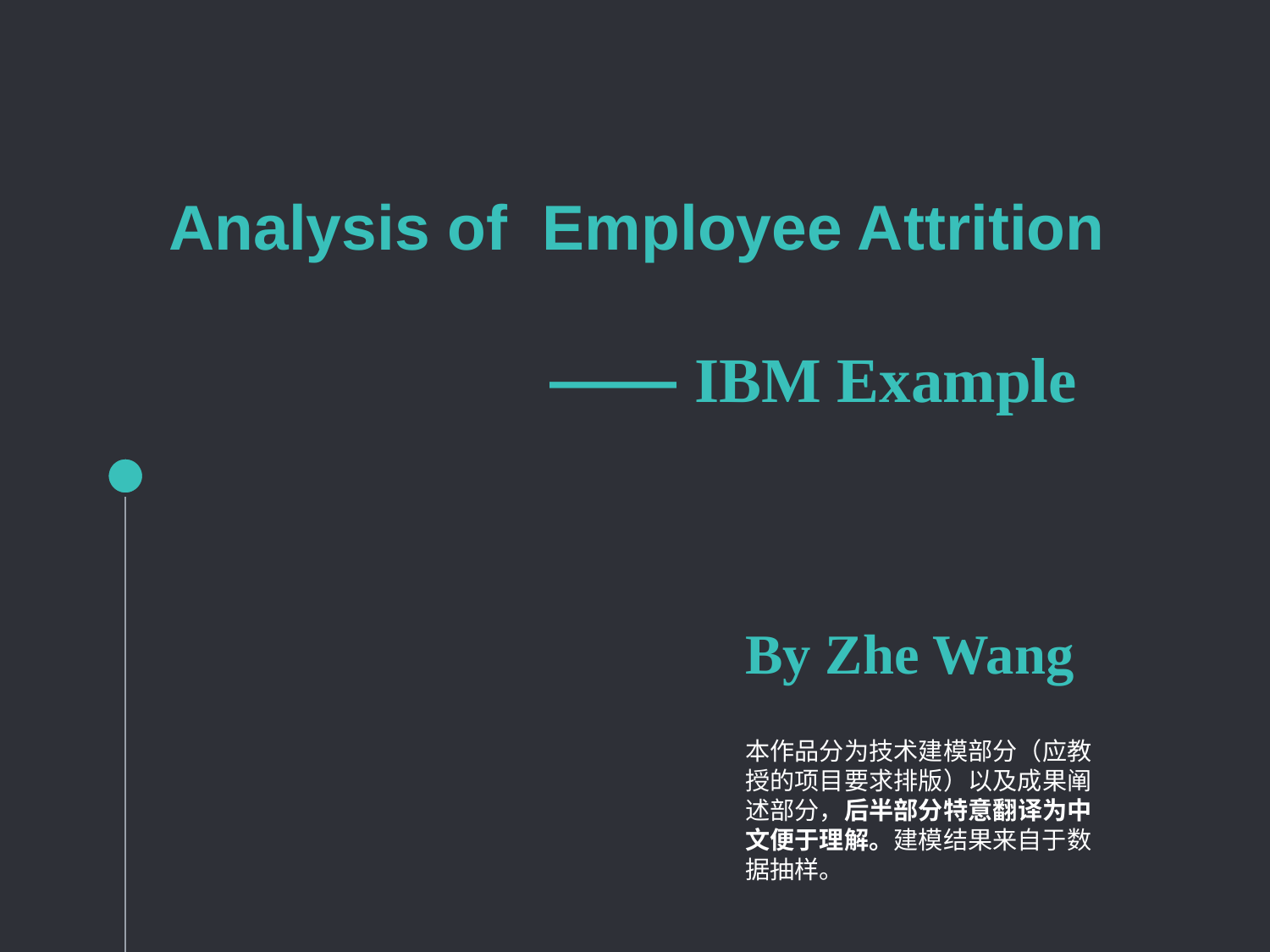

# Analysis of  Employee Attrition —— IBM Example
By Zhe Wang
本作品分为技术建模部分（应教授的项目要求排版）以及成果阐述部分，后半部分特意翻译为中文便于理解。建模结果来自于数据抽样。